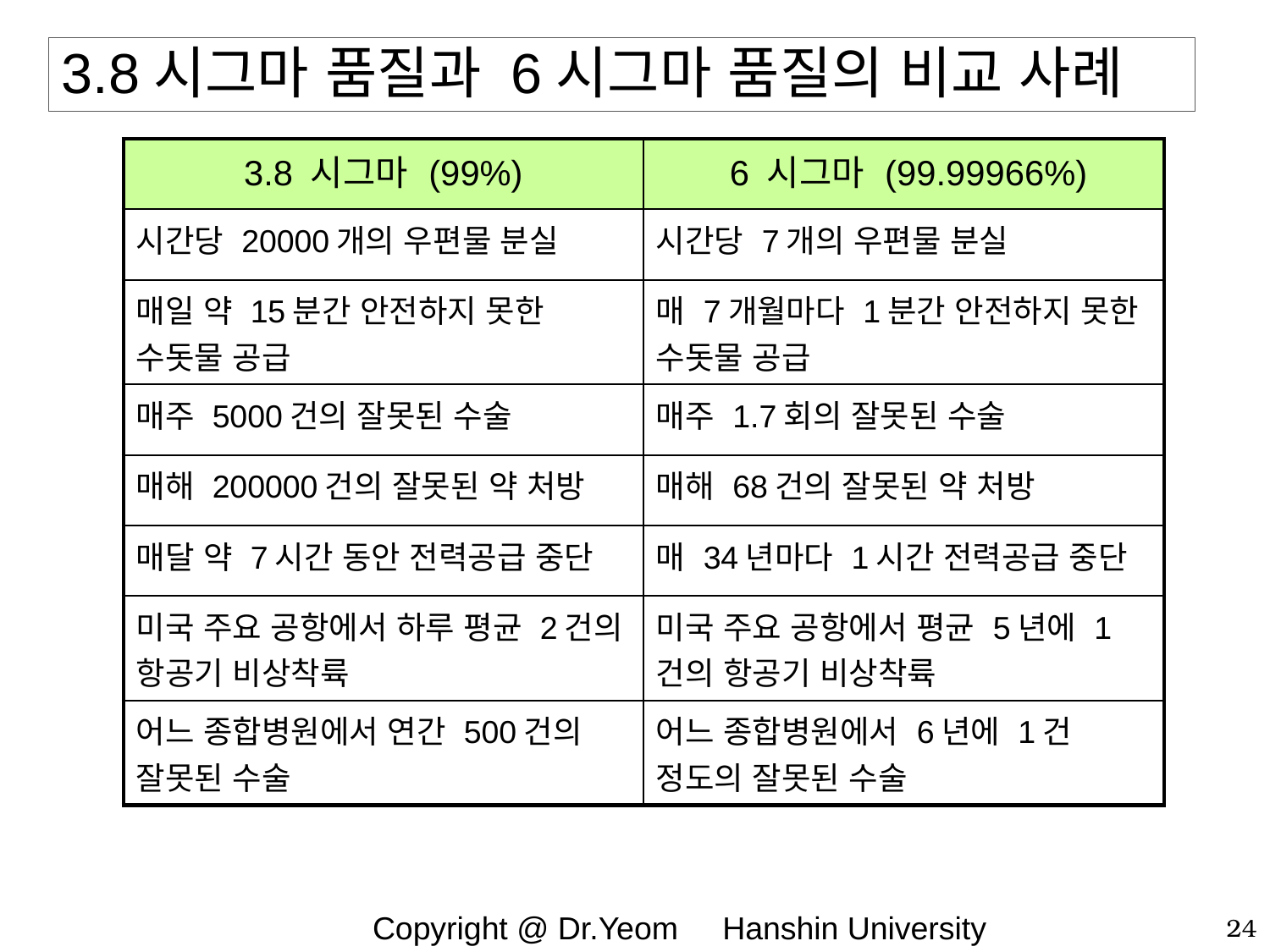

# 3.8시그마 품질과 6시그마 품질의 비교 사례
| 3.8 시그마 (99%) | 6 시그마 (99.99966%) |
| --- | --- |
| 시간당 20000개의 우편물 분실 | 시간당 7개의 우편물 분실 |
| 매일 약 15분간 안전하지 못한 수돗물 공급 | 매 7개월마다 1분간 안전하지 못한 수돗물 공급 |
| 매주 5000건의 잘못된 수술 | 매주 1.7회의 잘못된 수술 |
| 매해 200000건의 잘못된 약 처방 | 매해 68건의 잘못된 약 처방 |
| 매달 약 7시간 동안 전력공급 중단 | 매 34년마다 1시간 전력공급 중단 |
| 미국 주요 공항에서 하루 평균 2건의 항공기 비상착륙 | 미국 주요 공항에서 평균 5년에 1건의 항공기 비상착륙 |
| 어느 종합병원에서 연간 500건의 잘못된 수술 | 어느 종합병원에서 6년에 1건 정도의 잘못된 수술 |
24